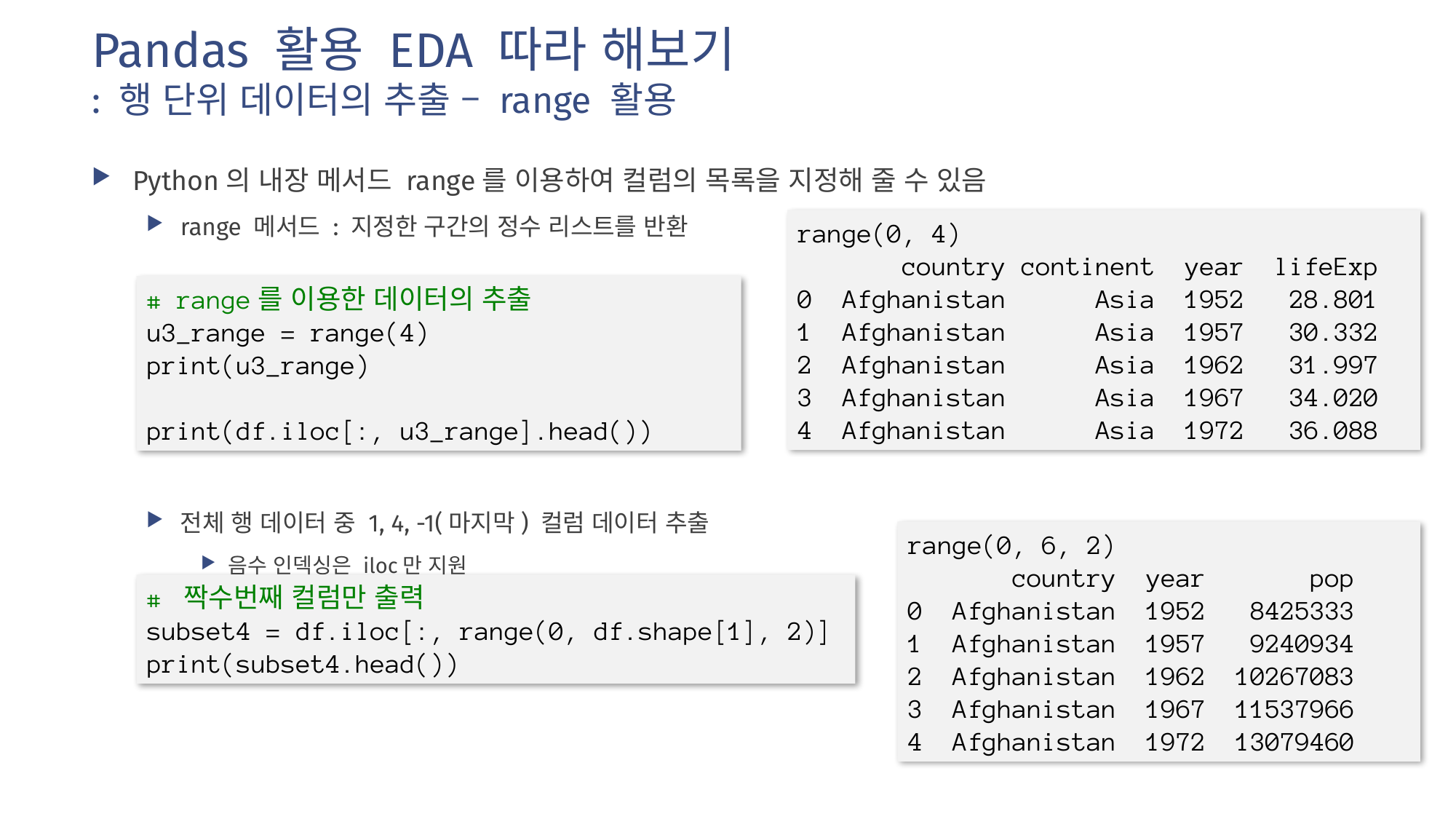

# Pandas 활용 EDA 따라 해보기 : 행 단위 데이터의 추출 – range 활용
Python의 내장 메서드 range를 이용하여 컬럼의 목록을 지정해 줄 수 있음
range 메서드 : 지정한 구간의 정수 리스트를 반환

전체 행 데이터 중 1, 4, -1(마지막) 컬럼 데이터 추출
음수 인덱싱은 iloc만 지원

range(0, 4)
       country continent  year  lifeExp
0  Afghanistan      Asia  1952   28.801
1  Afghanistan      Asia  1957   30.332
2  Afghanistan      Asia  1962   31.997
3  Afghanistan      Asia  1967   34.020
4  Afghanistan      Asia  1972   36.088
# range를 이용한 데이터의 추출
u3_range = range(4)
print(u3_range)

print(df.iloc[:, u3_range].head())
range(0, 6, 2)
       country  year       pop
0  Afghanistan  1952   8425333
1  Afghanistan  1957   9240934
2  Afghanistan  1962  10267083
3  Afghanistan  1967  11537966
4  Afghanistan  1972  13079460
# 짝수번째 컬럼만 출력
subset4 = df.iloc[:, range(0, df.shape[1], 2)]
print(subset4.head())